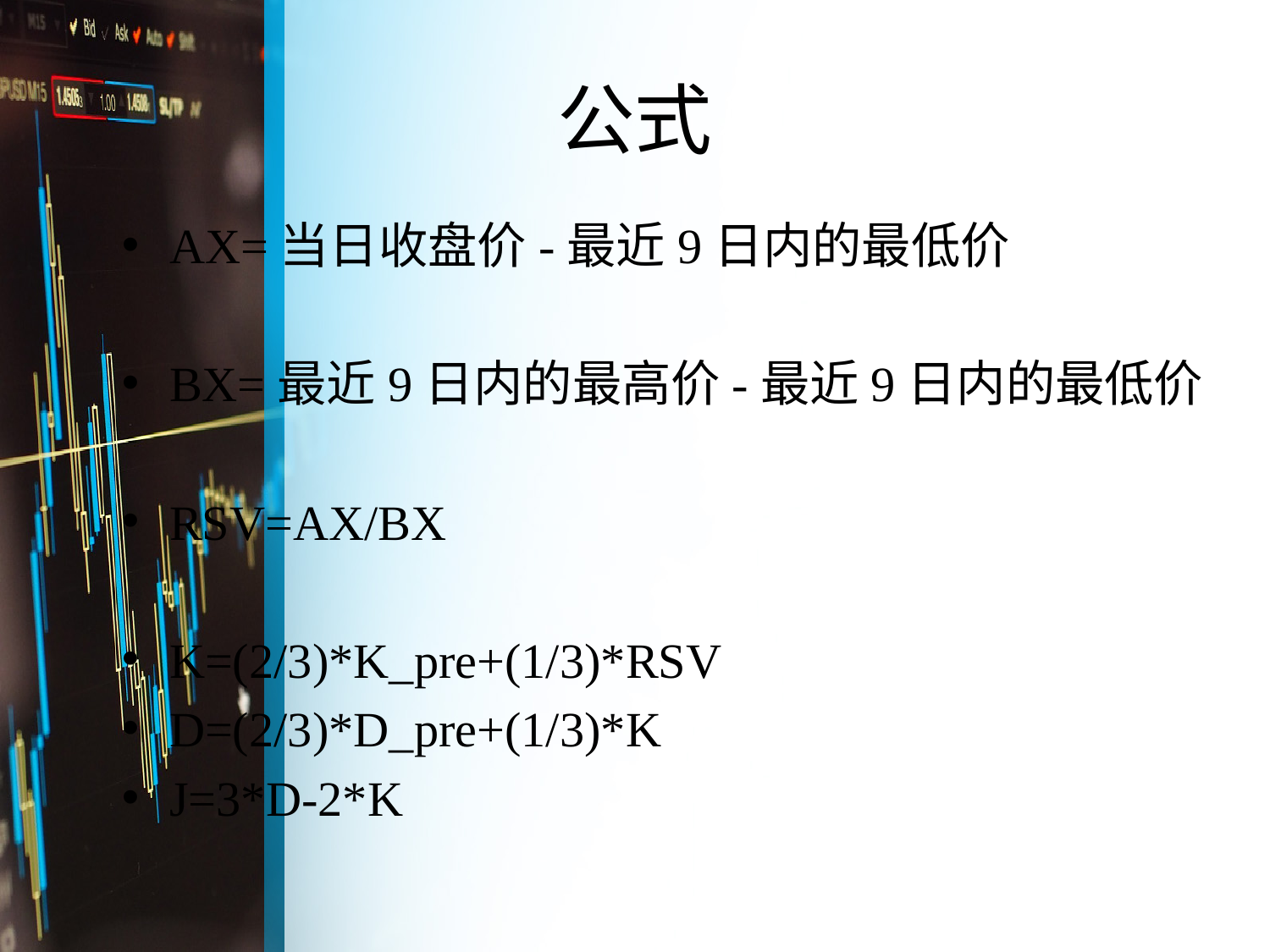

# 公式
AX=当日收盘价-最近9日内的最低价

BX=最近9日内的最高价-最近9日内的最低价

RSV=AX/BX

K=(2/3)*K_pre+(1/3)*RSV
D=(2/3)*D_pre+(1/3)*K
J=3*D-2*K